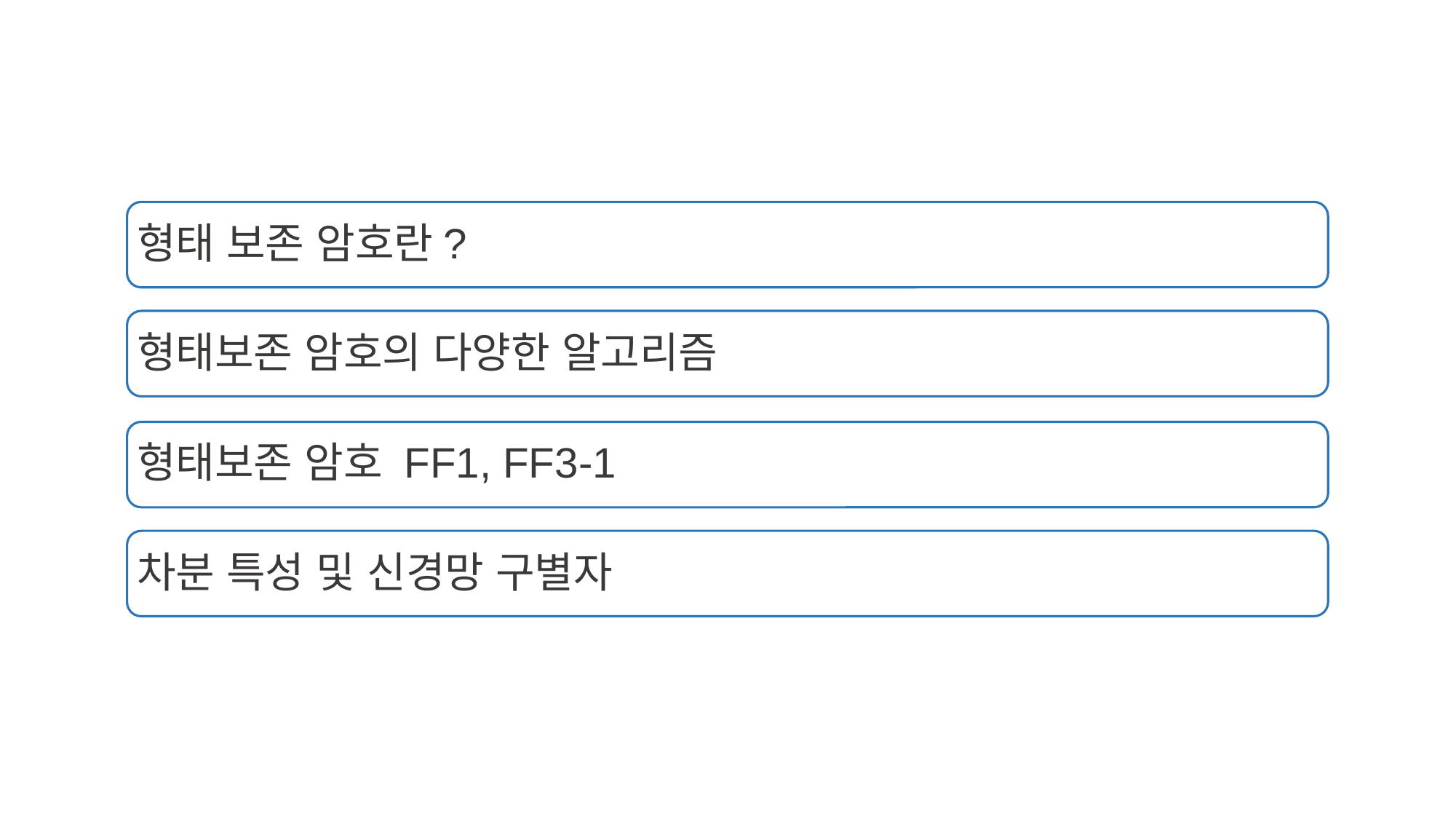

형태 보존 암호란?
형태보존 암호의 다양한 알고리즘
형태보존 암호 FF1, FF3-1
차분 특성 및 신경망 구별자